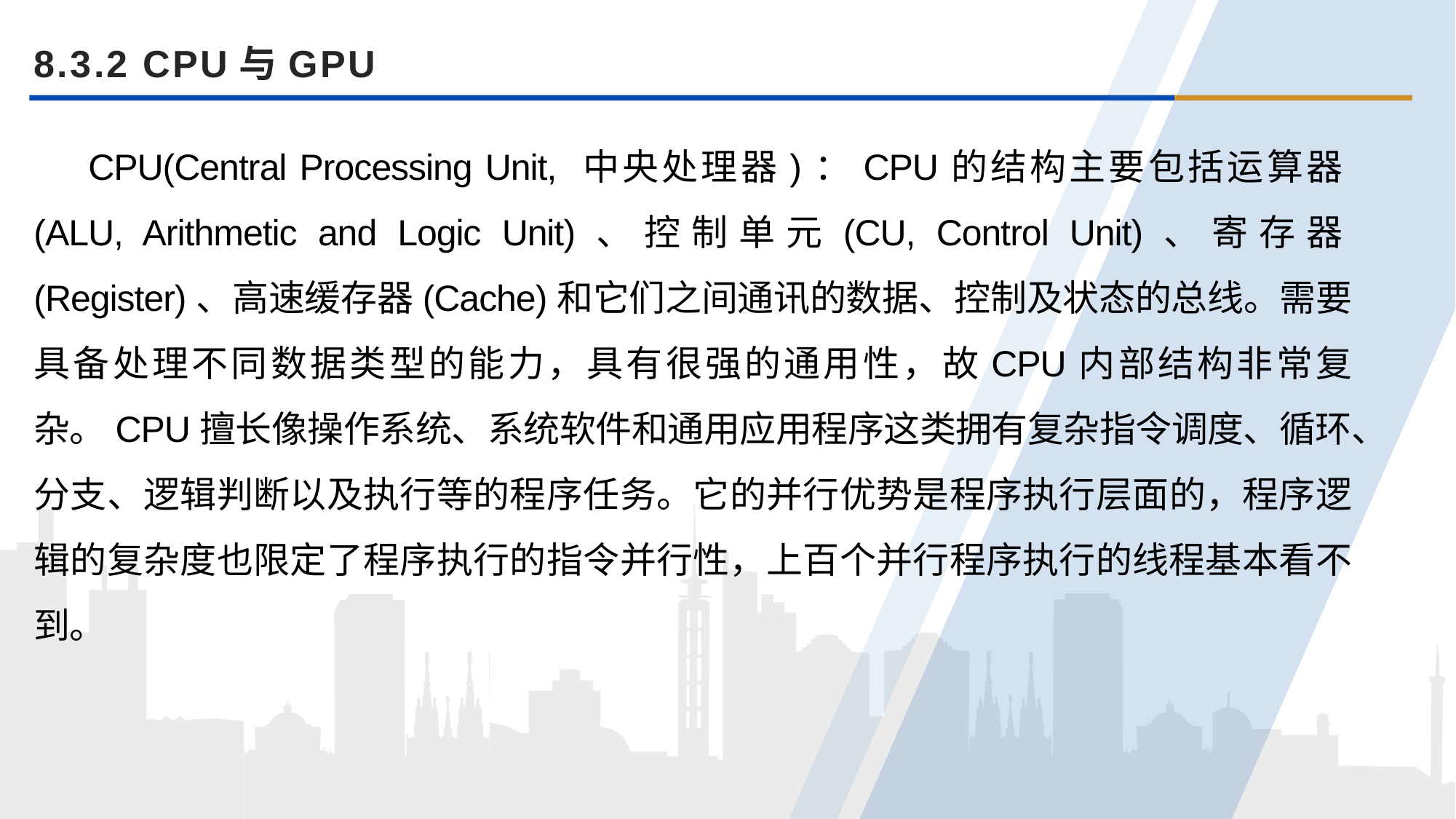

8.3.2 CPU与GPU
CPU(Central Processing Unit, 中央处理器)：CPU的结构主要包括运算器(ALU, Arithmetic and Logic Unit)、控制单元(CU, Control Unit)、寄存器(Register)、高速缓存器(Cache)和它们之间通讯的数据、控制及状态的总线。需要具备处理不同数据类型的能力，具有很强的通用性，故CPU内部结构非常复杂。CPU擅长像操作系统、系统软件和通用应用程序这类拥有复杂指令调度、循环、分支、逻辑判断以及执行等的程序任务。它的并行优势是程序执行层面的，程序逻辑的复杂度也限定了程序执行的指令并行性，上百个并行程序执行的线程基本看不到。